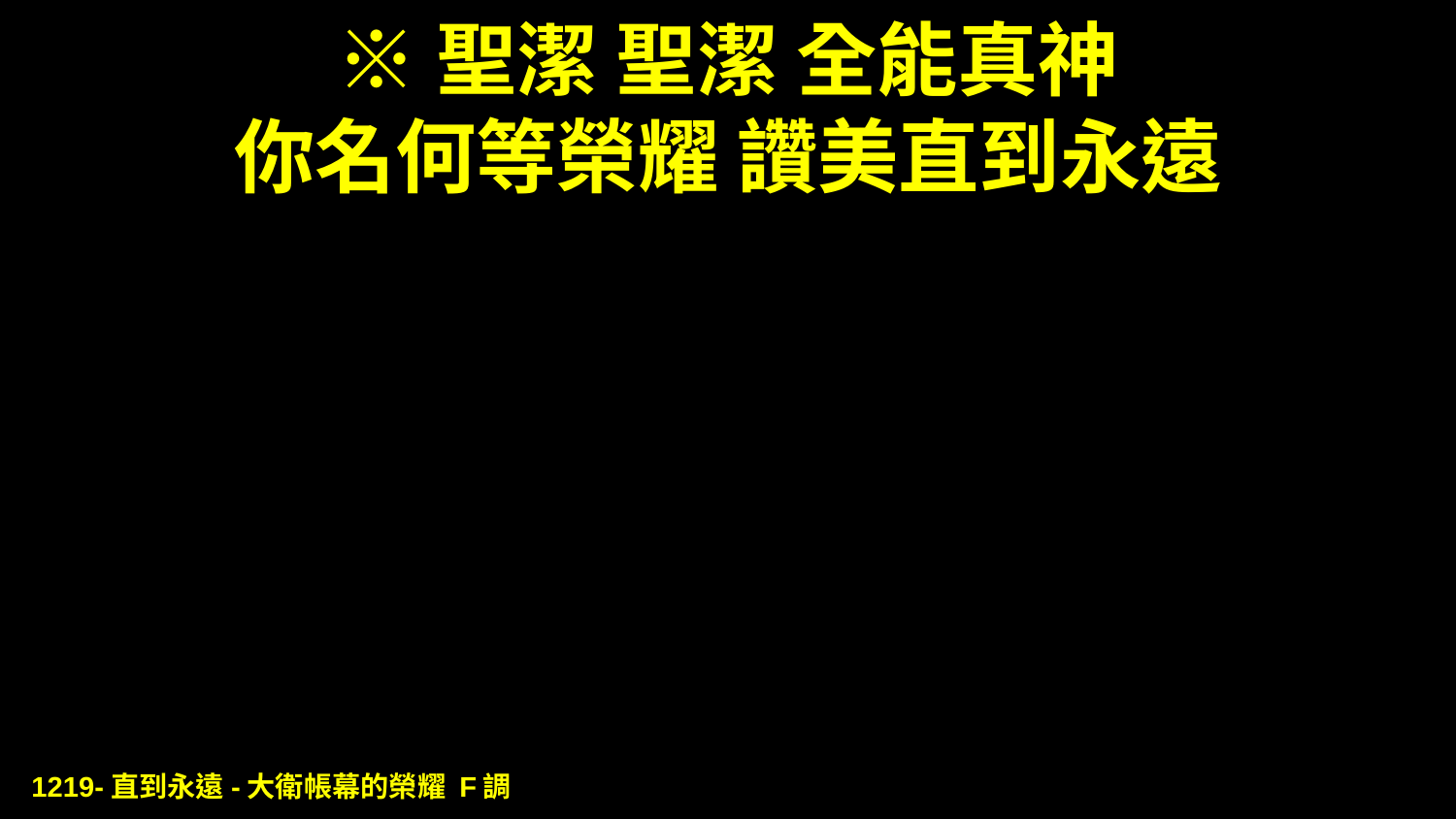

# ※聖潔 聖潔 全能真神 你名何等榮耀 讚美直到永遠
1219-直到永遠-大衛帳幕的榮耀 F調